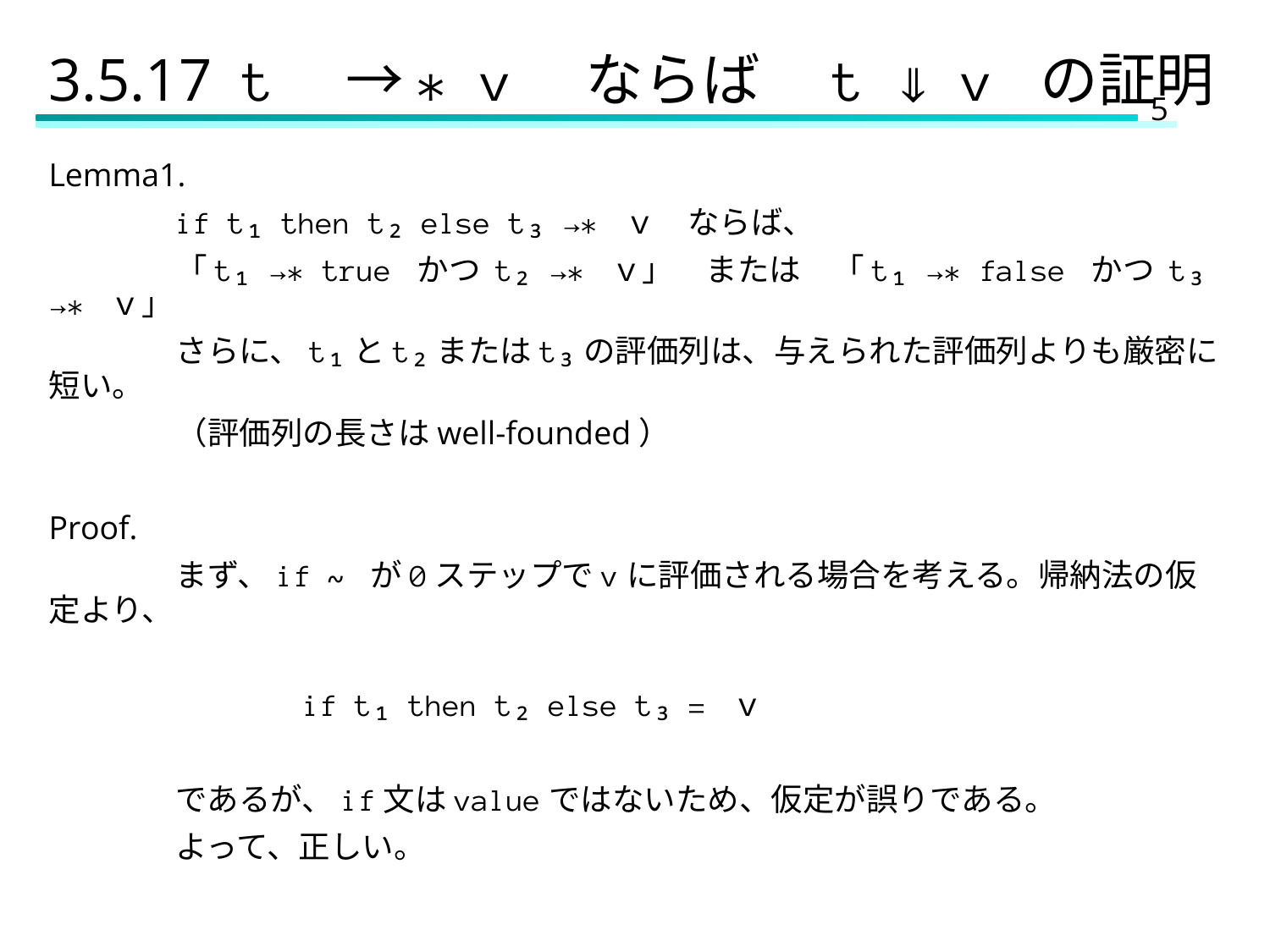

# 3.5.17  t　→* v　ならば　t ⇓ v の証明
Lemma1.
	if t₁ then t₂ else t₃ →* ｖ　ならば、
	「t₁ →* true かつ t₂ →* ｖ」　または　「t₁ →* false かつ t₃ →* ｖ」
　	さらに、t₁とt₂またはt₃の評価列は、与えられた評価列よりも厳密に短い。
	（評価列の長さはwell-founded）

Proof.
	まず、if ~ が0ステップでvに評価される場合を考える。帰納法の仮定より、

		if t₁ then t₂ else t₃ = ｖ

	であるが、if文はvalueではないため、仮定が誤りである。
	よって、正しい。